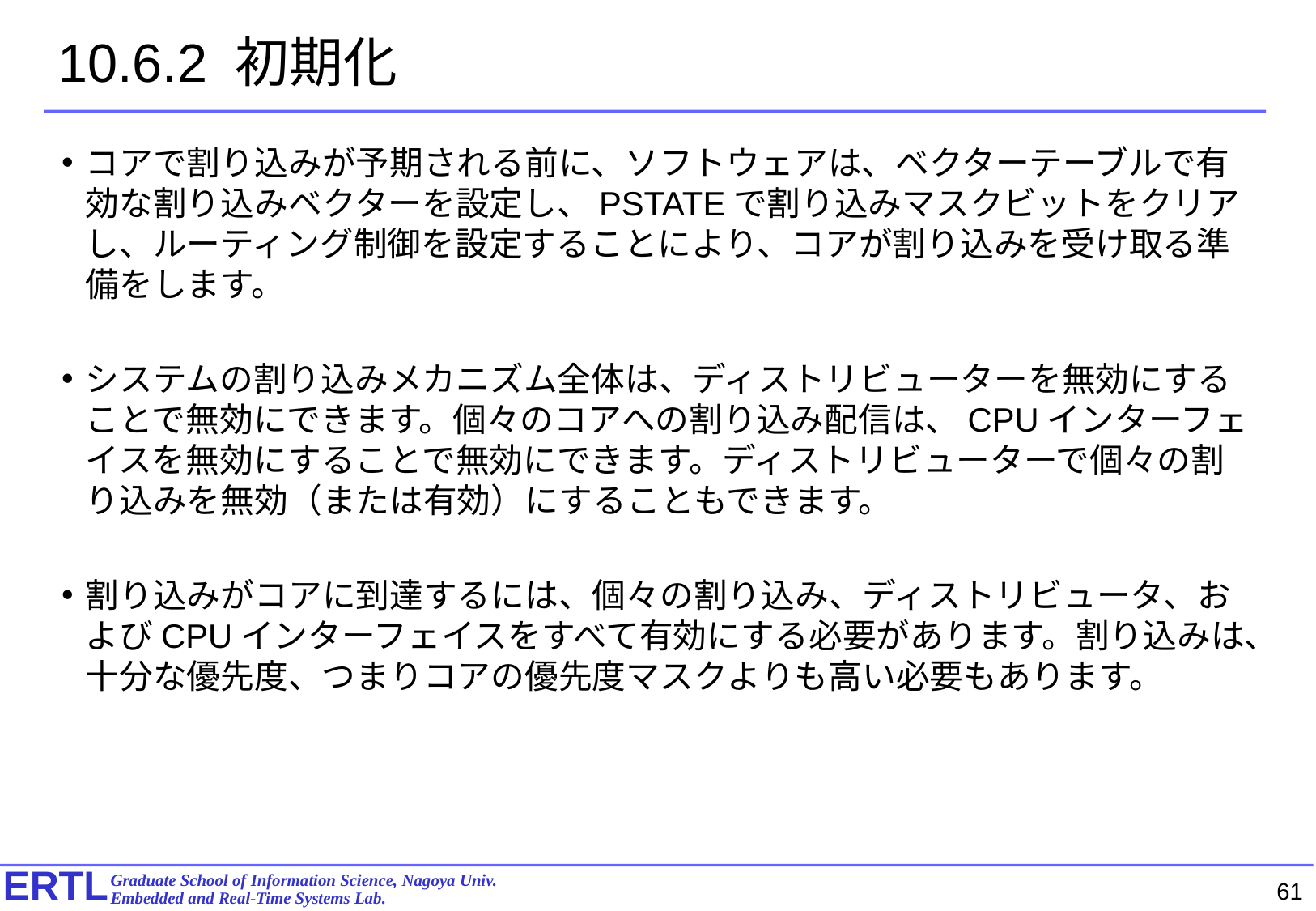

# 10.6.2 初期化
コアで割り込みが予期される前に、ソフトウェアは、ベクターテーブルで有効な割り込みベクターを設定し、PSTATEで割り込みマスクビットをクリアし、ルーティング制御を設定することにより、コアが割り込みを受け取る準備をします。

システムの割り込みメカニズム全体は、ディストリビューターを無効にすることで無効にできます。個々のコアへの割り込み配信は、CPUインターフェイスを無効にすることで無効にできます。ディストリビューターで個々の割り込みを無効（または有効）にすることもできます。

割り込みがコアに到達するには、個々の割り込み、ディストリビュータ、およびCPUインターフェイスをすべて有効にする必要があります。割り込みは、十分な優先度、つまりコアの優先度マスクよりも高い必要もあります。

61